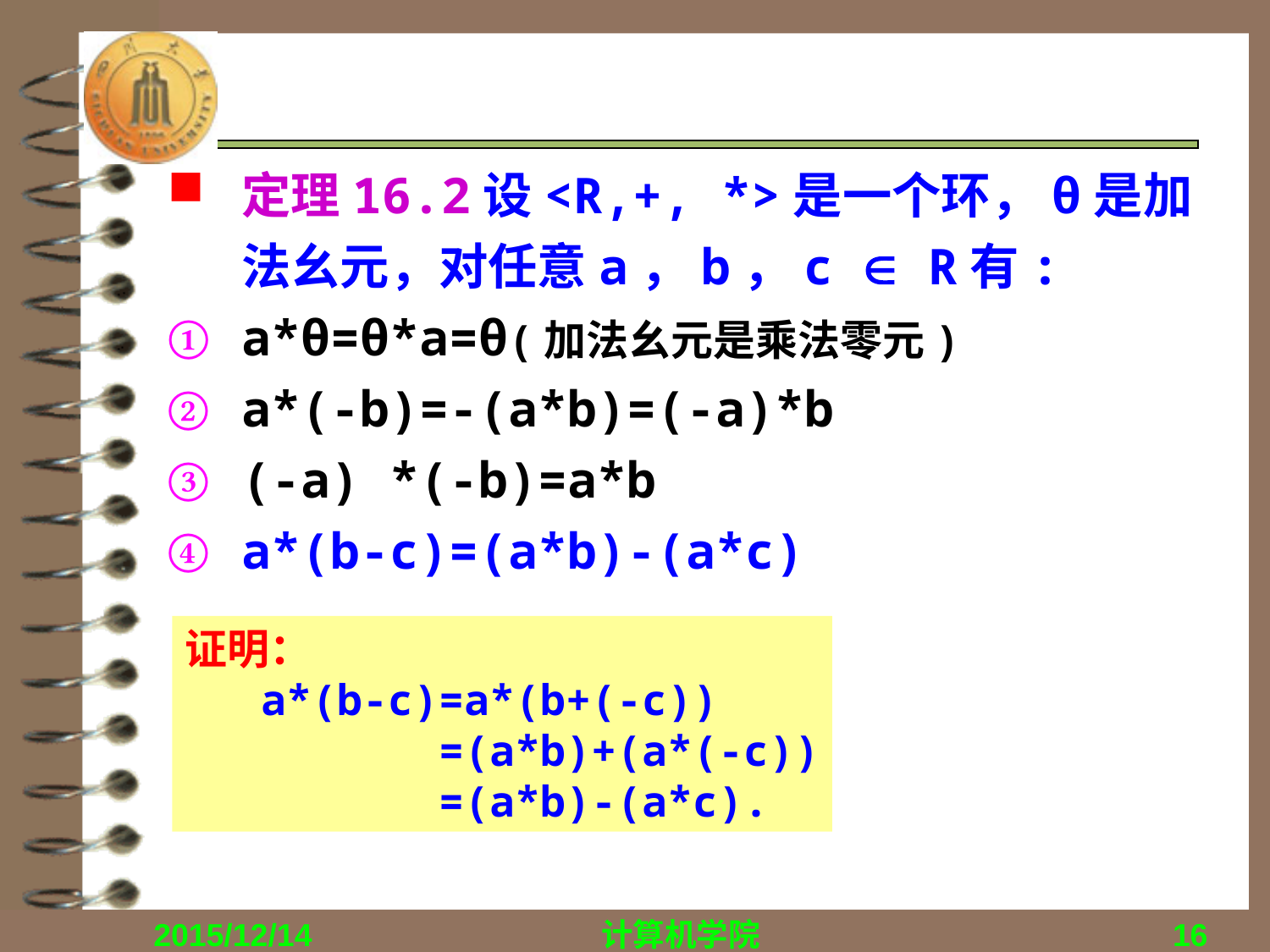

#
定理16.2设<R,+, *>是一个环，θ是加法幺元，对任意a，b，c ∈ R有:
a*θ=θ*a=θ(加法幺元是乘法零元)
a*(-b)=-(a*b)=(-a)*b
(-a) *(-b)=a*b
a*(b-c)=(a*b)-(a*c)

证明：
   a*(b-c)=a*(b+(-c))
          =(a*b)+(a*(-c))
          =(a*b)-(a*c).
2015/12/14
计算机学院
16